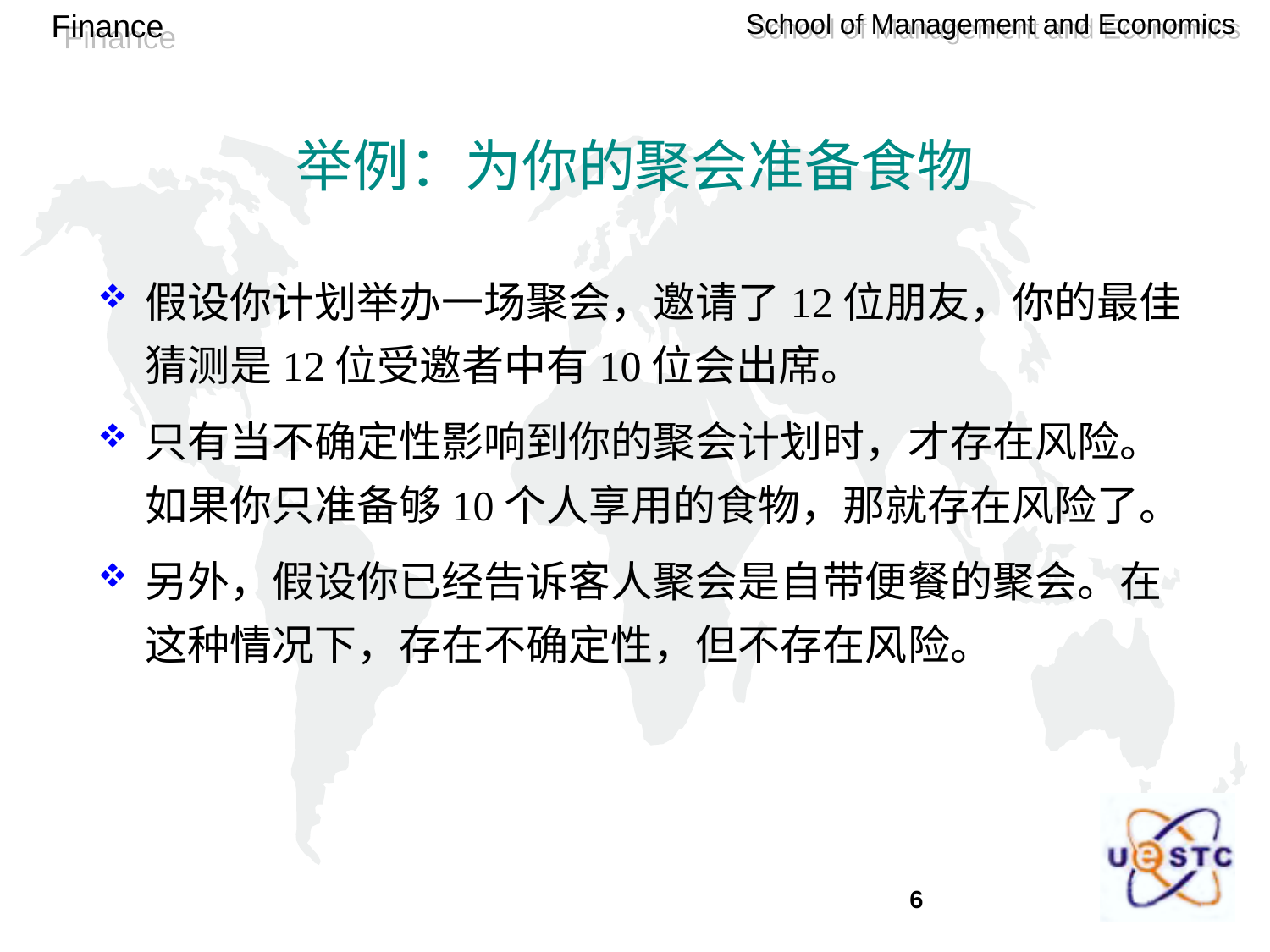

# 举例：为你的聚会准备食物
假设你计划举办一场聚会，邀请了12位朋友，你的最佳猜测是12位受邀者中有10位会出席。
只有当不确定性影响到你的聚会计划时，才存在风险。如果你只准备够10个人享用的食物，那就存在风险了。
另外，假设你已经告诉客人聚会是自带便餐的聚会。在这种情况下，存在不确定性，但不存在风险。